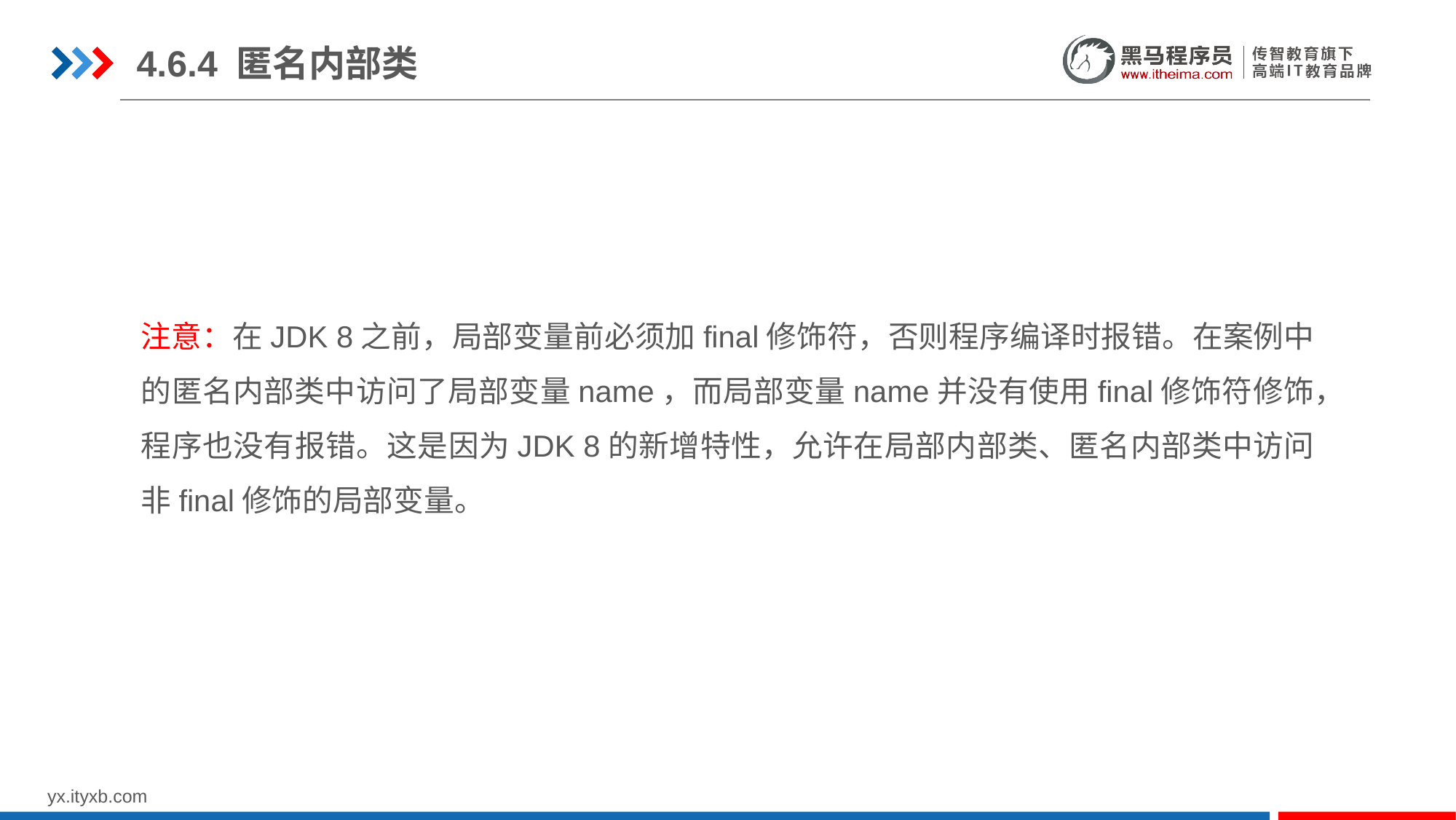

4.6.4 匿名内部类
注意：在JDK 8之前，局部变量前必须加final修饰符，否则程序编译时报错。在案例中的匿名内部类中访问了局部变量name，而局部变量name并没有使用final修饰符修饰，程序也没有报错。这是因为JDK 8的新增特性，允许在局部内部类、匿名内部类中访问非final修饰的局部变量。